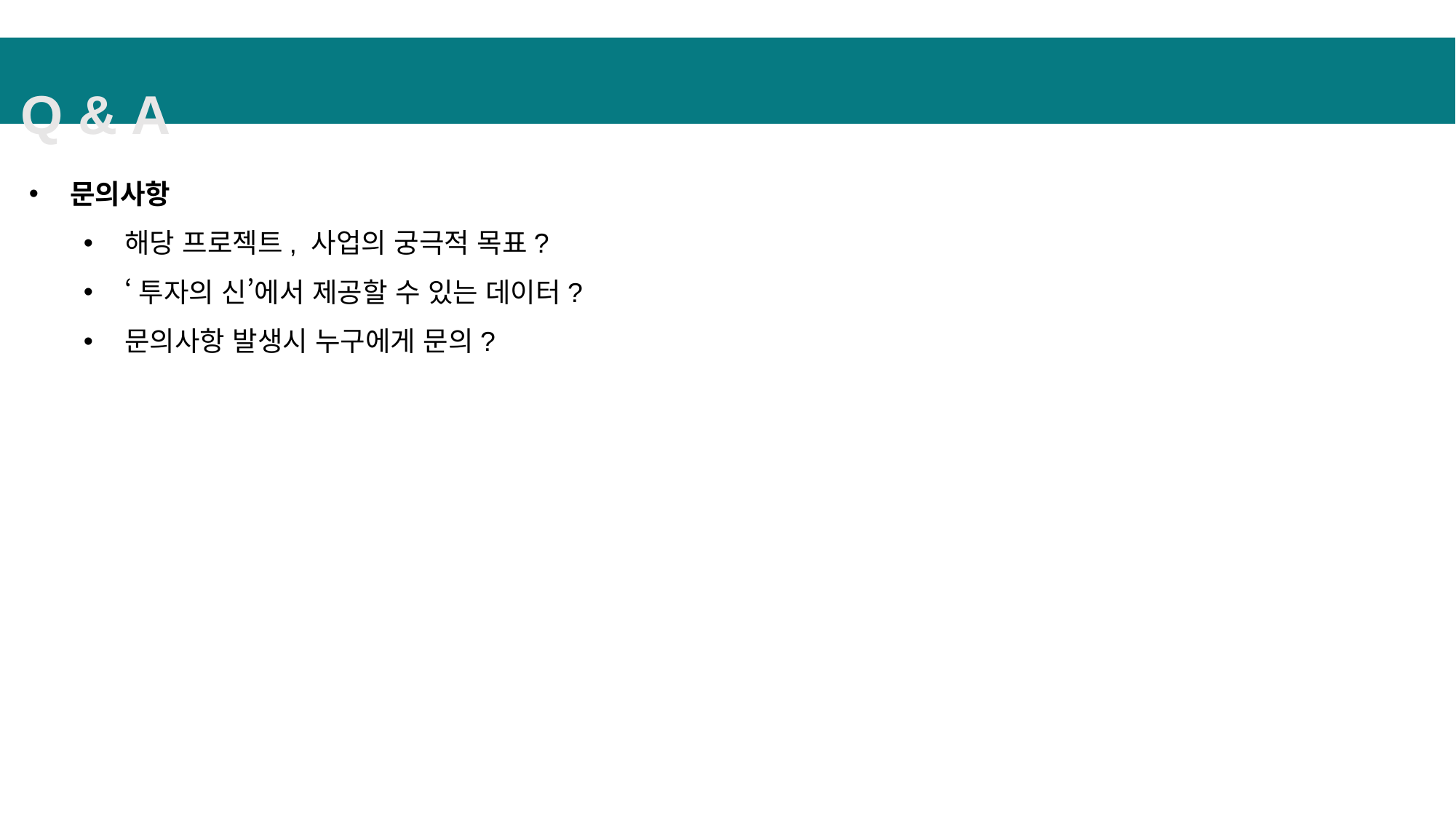

Q & A
문의사항
해당 프로젝트, 사업의 궁극적 목표?
‘투자의 신’에서 제공할 수 있는 데이터?
문의사항 발생시 누구에게 문의?